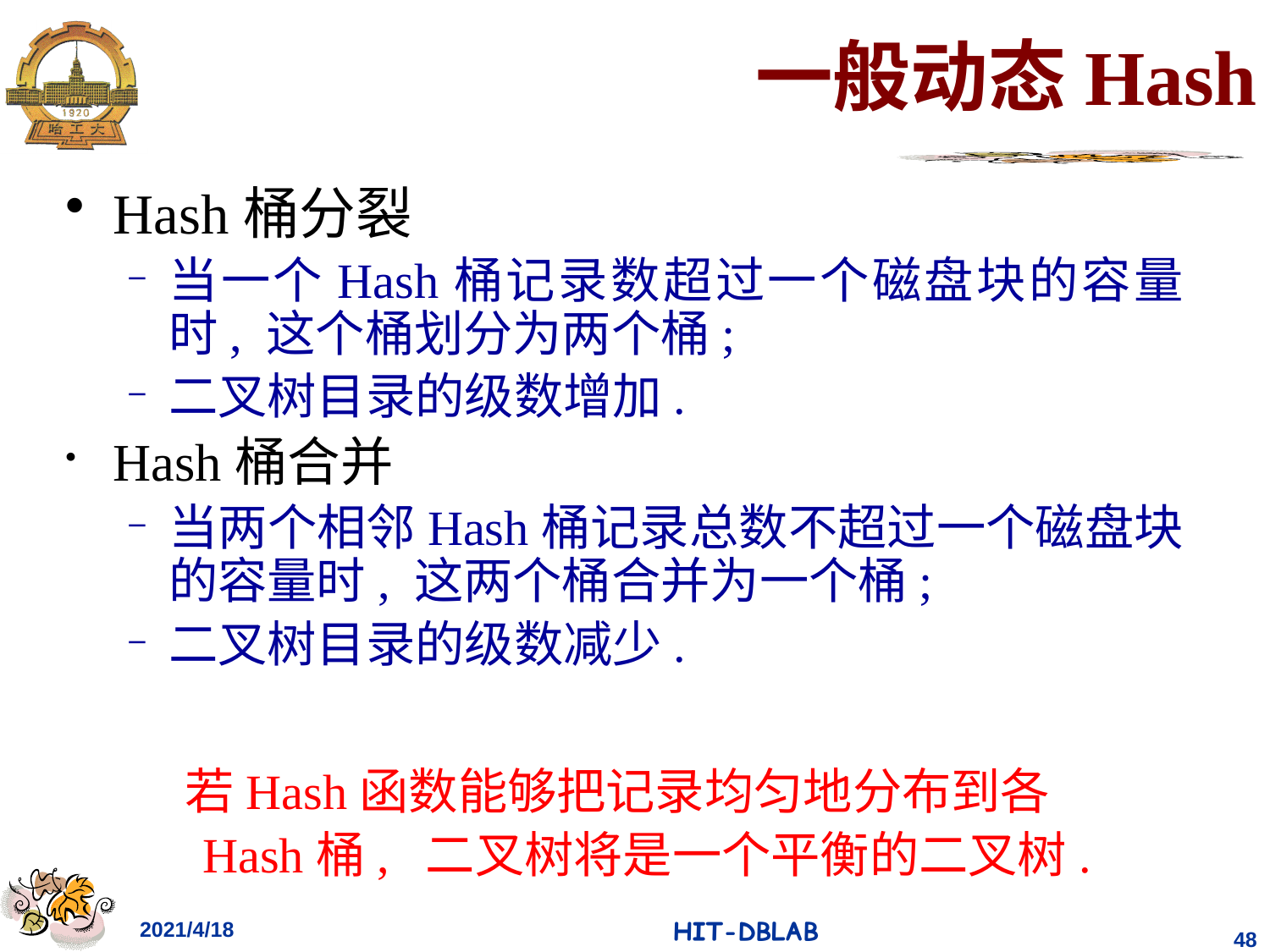

# 一般动态Hash
Hash桶分裂
当一个Hash桶记录数超过一个磁盘块的容量时, 这个桶划分为两个桶;
二叉树目录的级数增加.
Hash桶合并
当两个相邻Hash桶记录总数不超过一个磁盘块的容量时, 这两个桶合并为一个桶;
二叉树目录的级数减少.

    若Hash函数能够把记录均匀地分布到各
      Hash桶,  二叉树将是一个平衡的二叉树.

2021/4/18
HIT-DBLAB
48